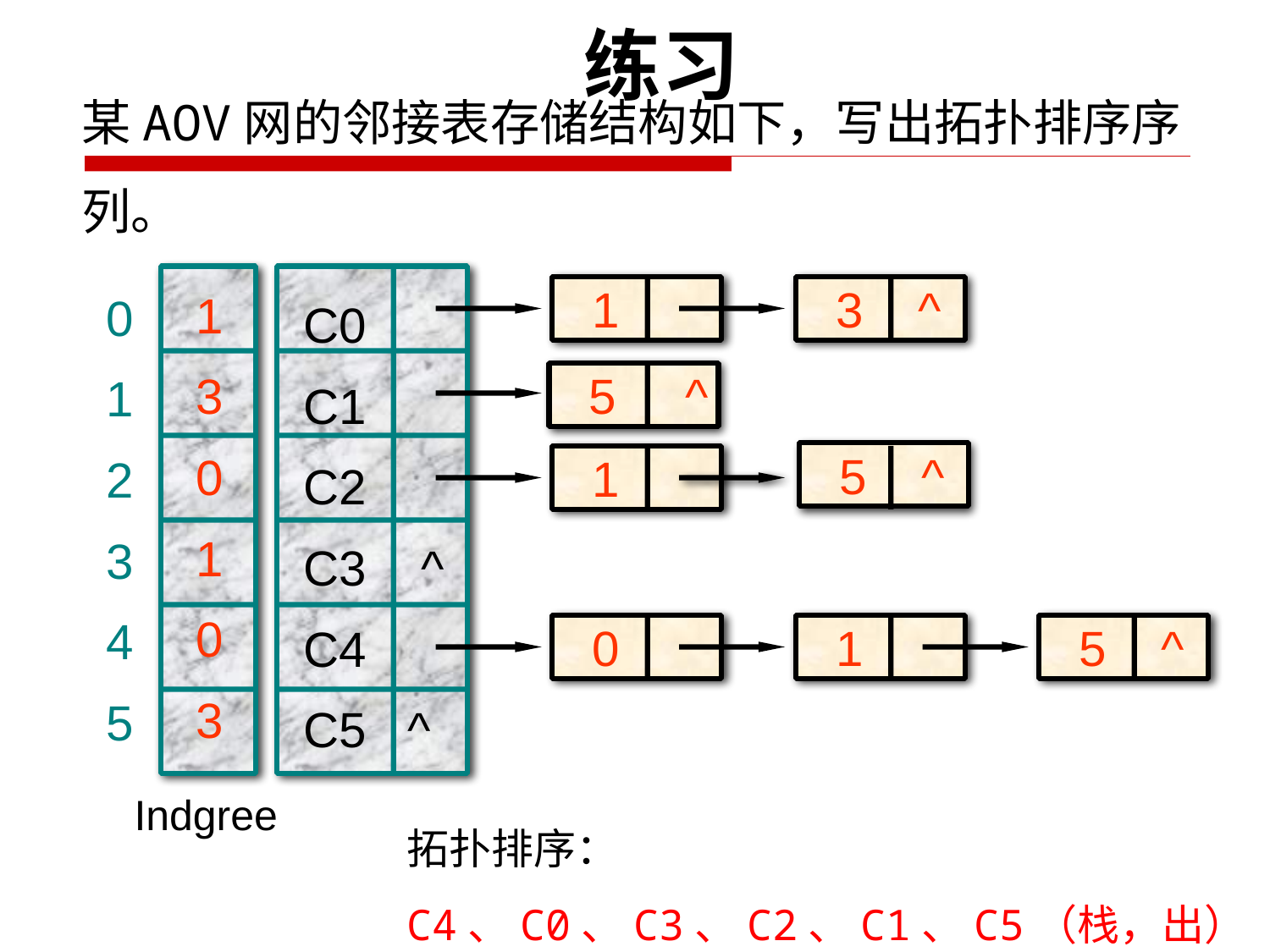

练习
某AOV网的邻接表存储结构如下，写出拓扑排序序列。

1
3
0
1
0
3
 C0
 C1
 C2
 C3    ^
 C4
 C5   ^

0
1
2
3
4
5
  1

  3    ^

  5     ^

  5    ^
  1

  0

  1

  5    ^

Indgree
拓扑排序：C4、C0、C3、C2、C1、C5（栈，出）
          C2、C4、C0、C1、C3、C5（队列)